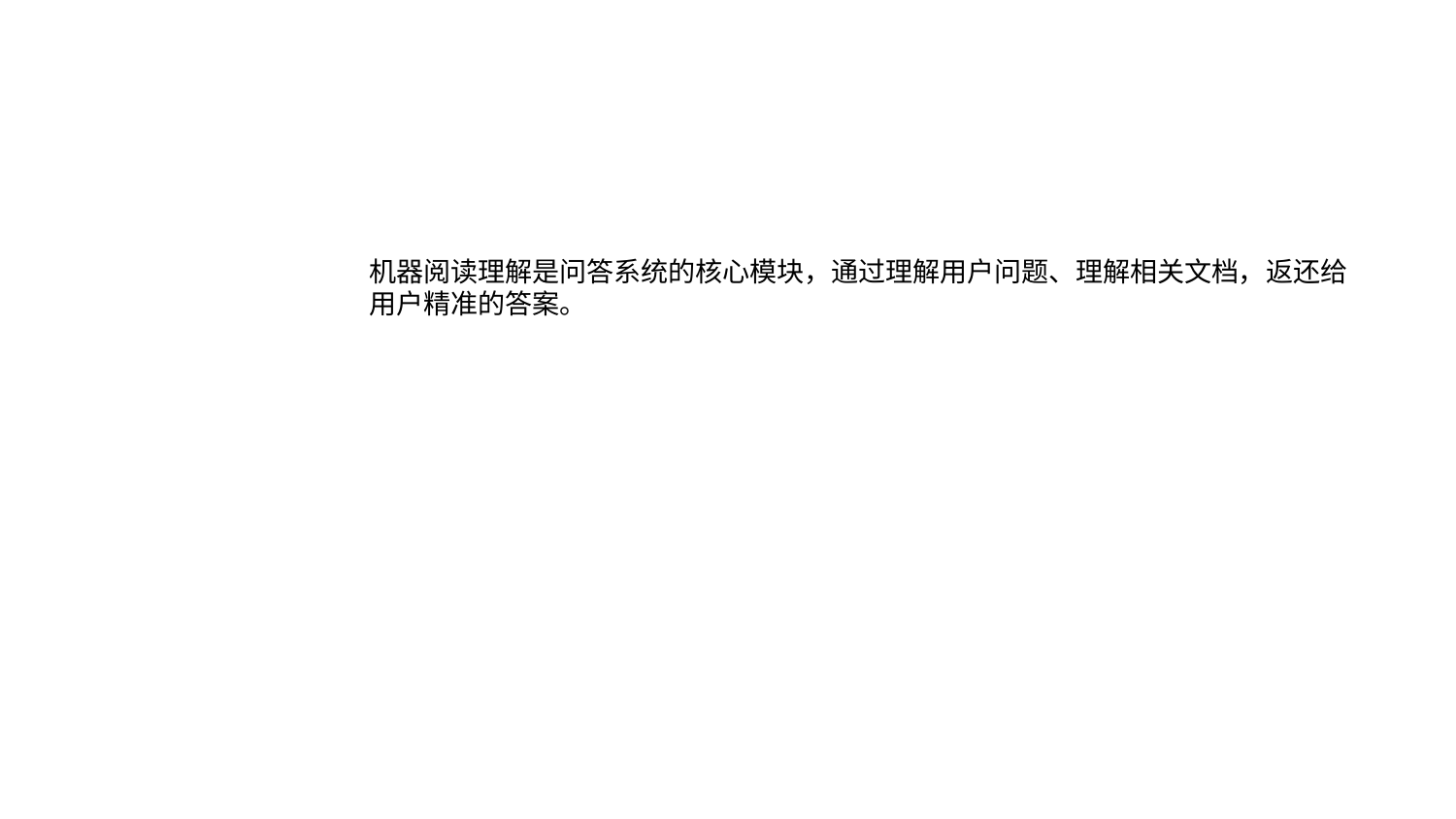

#

机器阅读理解是问答系统的核心模块，通过理解用户问题、理解相关文档，返还给用户精准的答案。